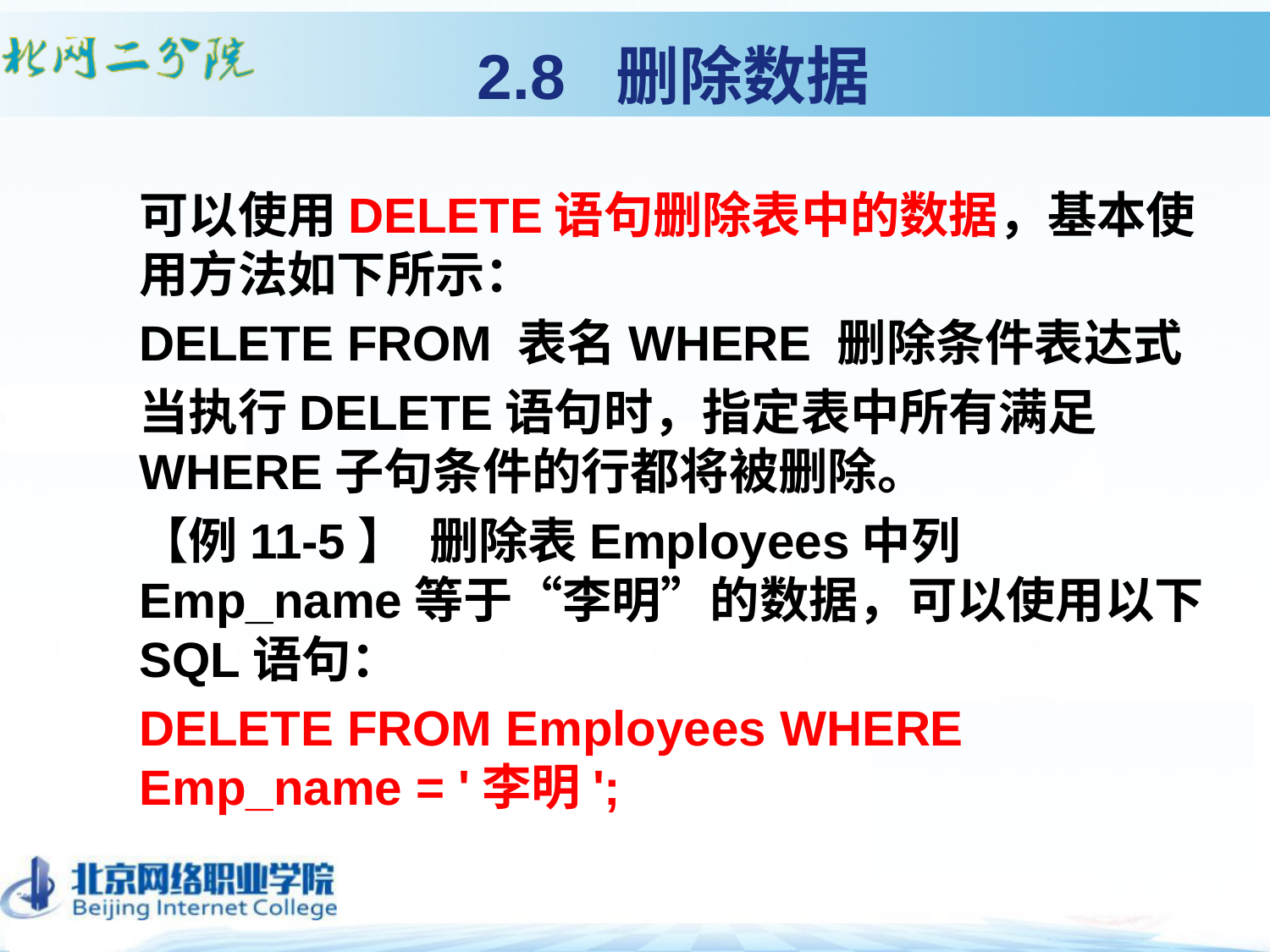

# 2.8  删除数据
可以使用DELETE语句删除表中的数据，基本使用方法如下所示：
DELETE FROM 表名WHERE 删除条件表达式
当执行DELETE语句时，指定表中所有满足WHERE子句条件的行都将被删除。
【例11-5】  删除表Employees中列Emp_name等于“李明”的数据，可以使用以下SQL语句：
DELETE FROM Employees WHERE Emp_name = '李明';